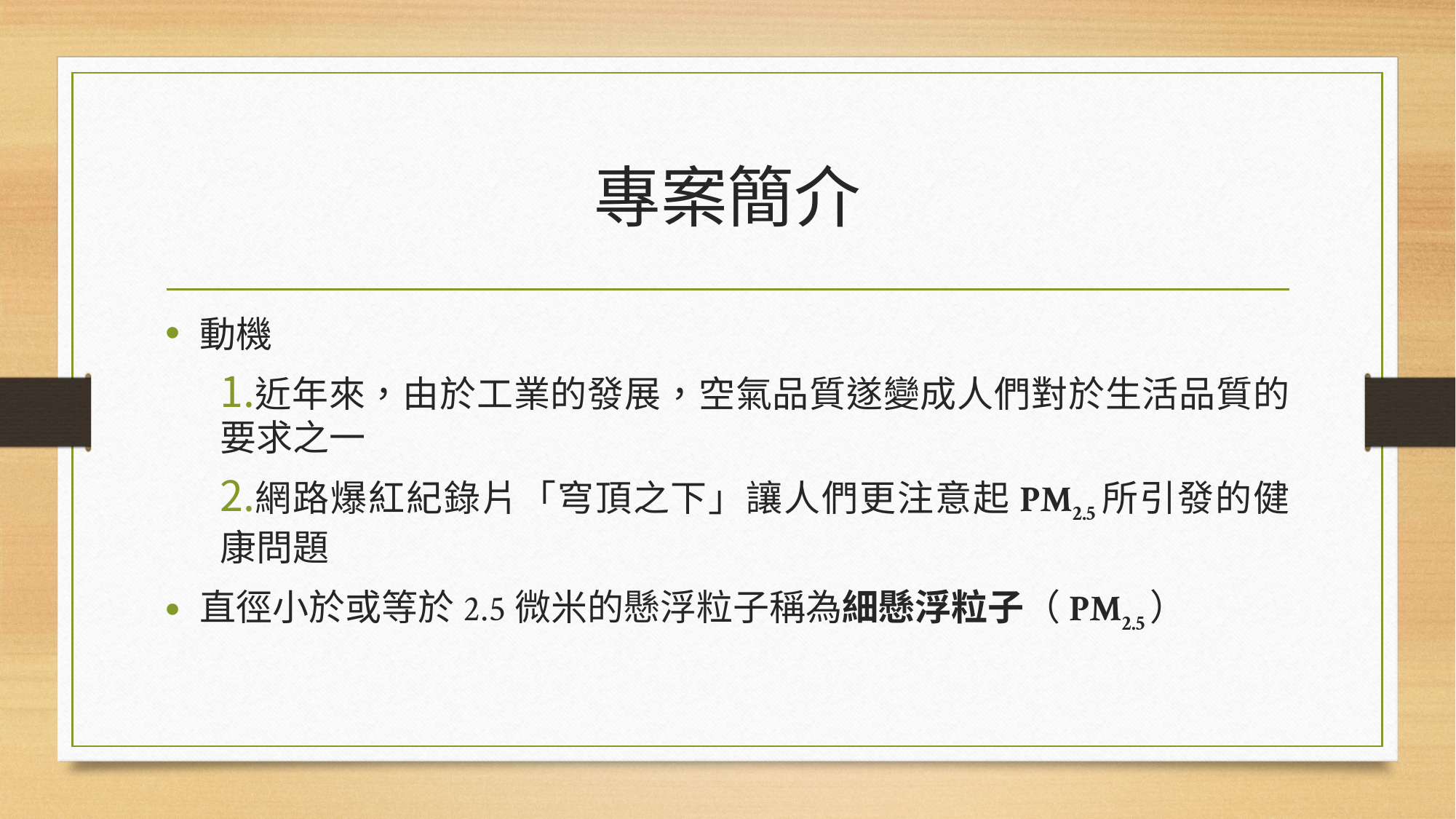

# 專案簡介
動機
近年來，由於工業的發展，空氣品質遂變成人們對於生活品質的要求之一
網路爆紅紀錄片「穹頂之下」讓人們更注意起PM2.5所引發的健康問題
直徑小於或等於2.5微米的懸浮粒子稱為細懸浮粒子（PM2.5）